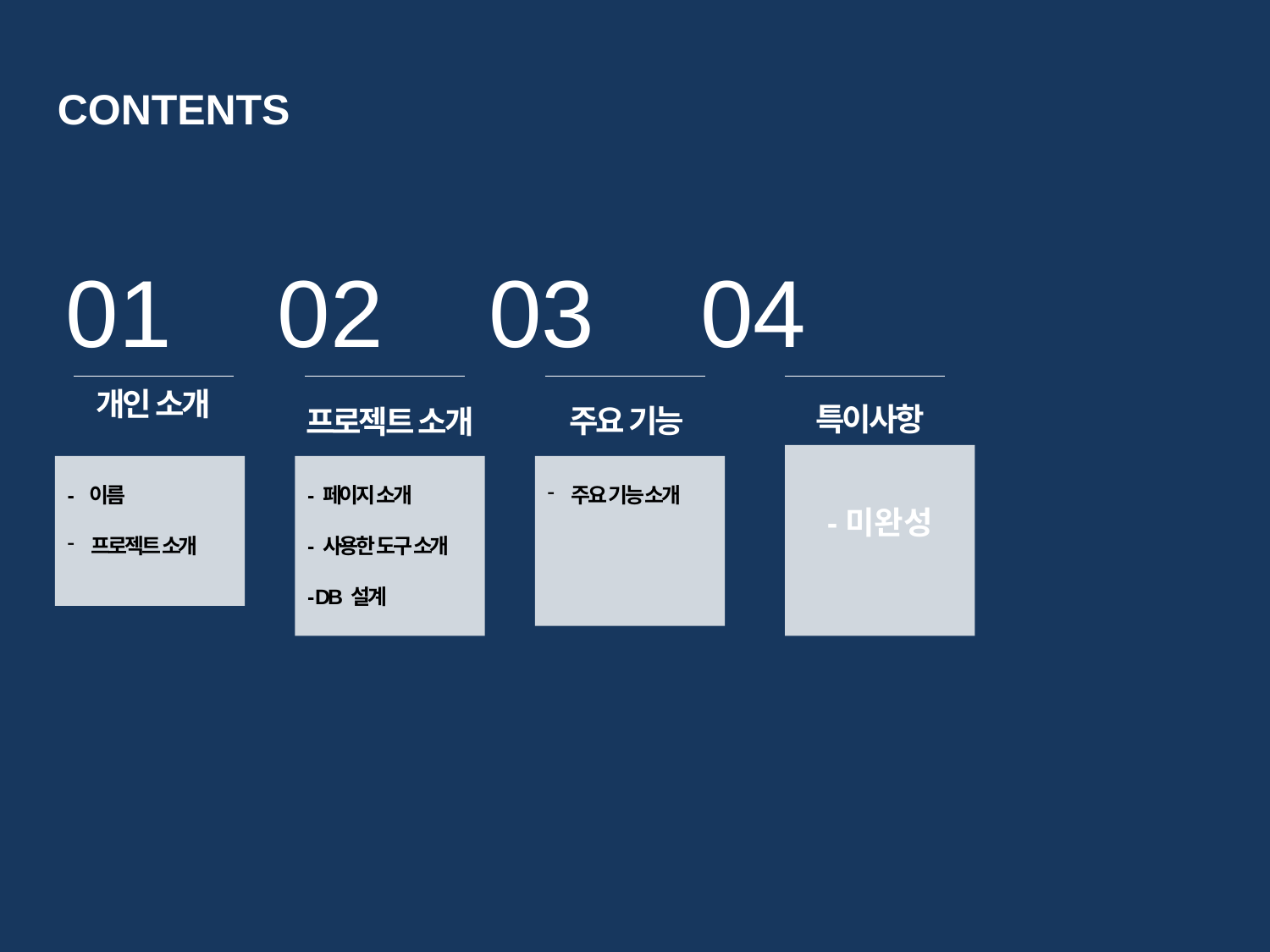

CONTENTS
01    02    03    04
개인 소개
특이사항
주요 기능
프로젝트 소개
-미완성

-   이름

프로젝트 소개

- 페이지 소개

- 사용한 도구 소개

- DB 설계

주요 기능 소개